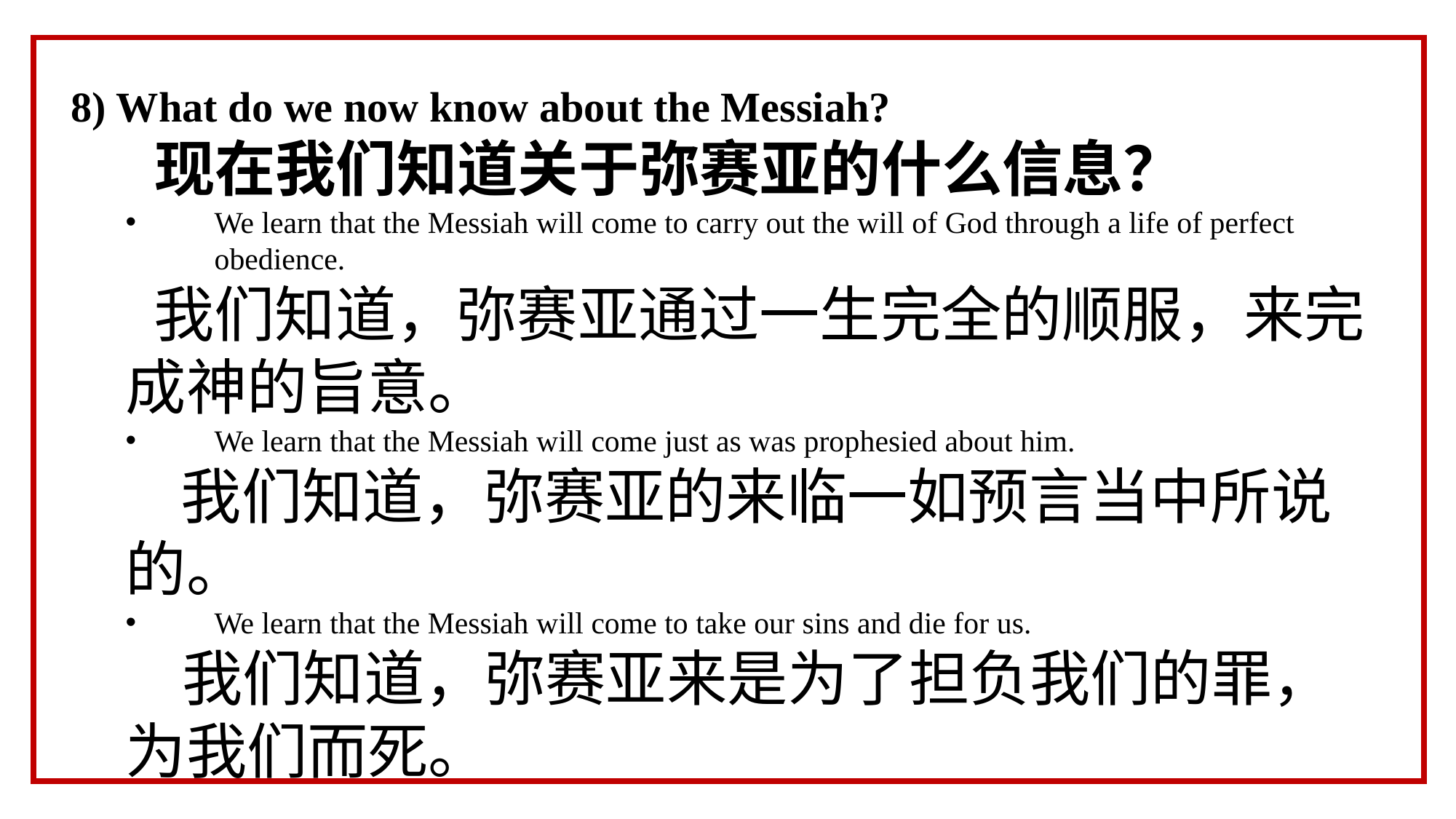

8) What do we now know about the Messiah?
     现在我们知道关于弥赛亚的什么信息？
We learn that the Messiah will come to carry out the will of God through a life of perfect obedience.
 我们知道，弥赛亚通过一生完全的顺服，来完成神的旨意。
We learn that the Messiah will come just as was prophesied about him.
   我们知道，弥赛亚的来临一如预言当中所说的。
We learn that the Messiah will come to take our sins and die for us.
    我们知道，弥赛亚来是为了担负我们的罪，为我们而死。